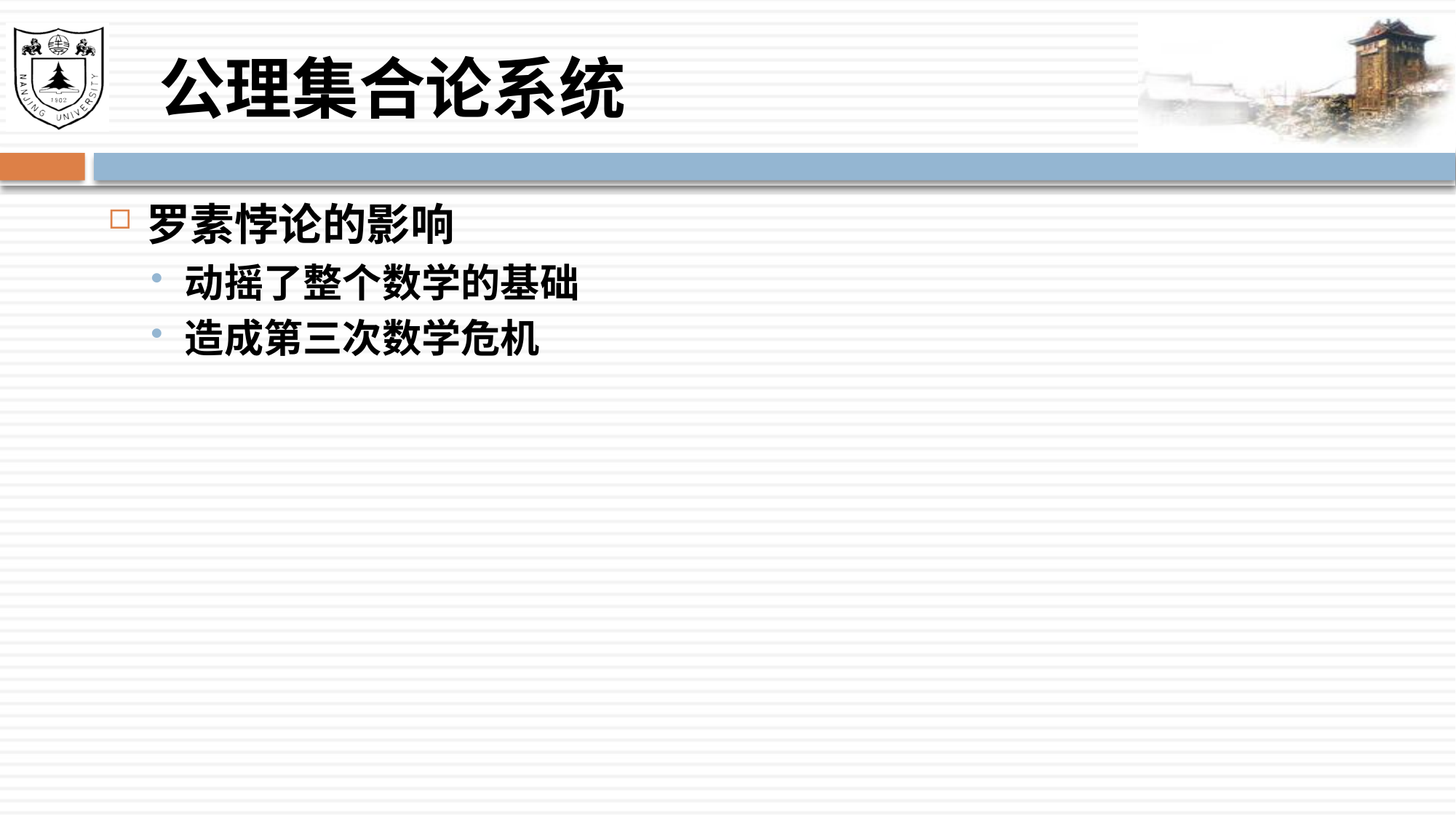

# 公理集合论系统
罗素悖论的影响
动摇了整个数学的基础
造成第三次数学危机